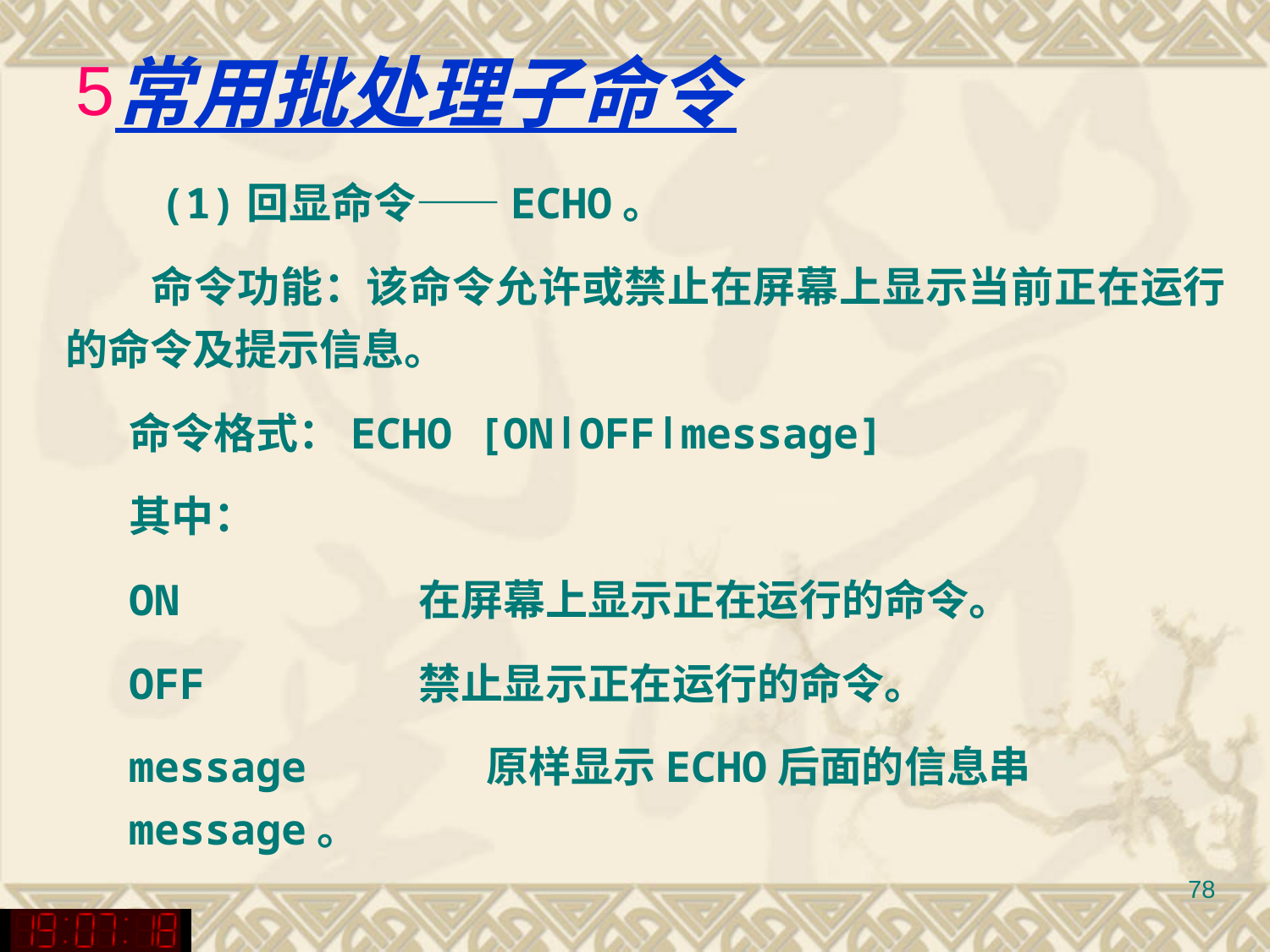

常用批处理子命令
　　(1)回显命令——ECHO。
　　命令功能：该命令允许或禁止在屏幕上显示当前正在运行的命令及提示信息。
命令格式：ECHO [ON∣OFF∣message]
其中：
ON         在屏幕上显示正在运行的命令。
OFF        禁止显示正在运行的命令。
message     　原样显示ECHO后面的信息串message。
78